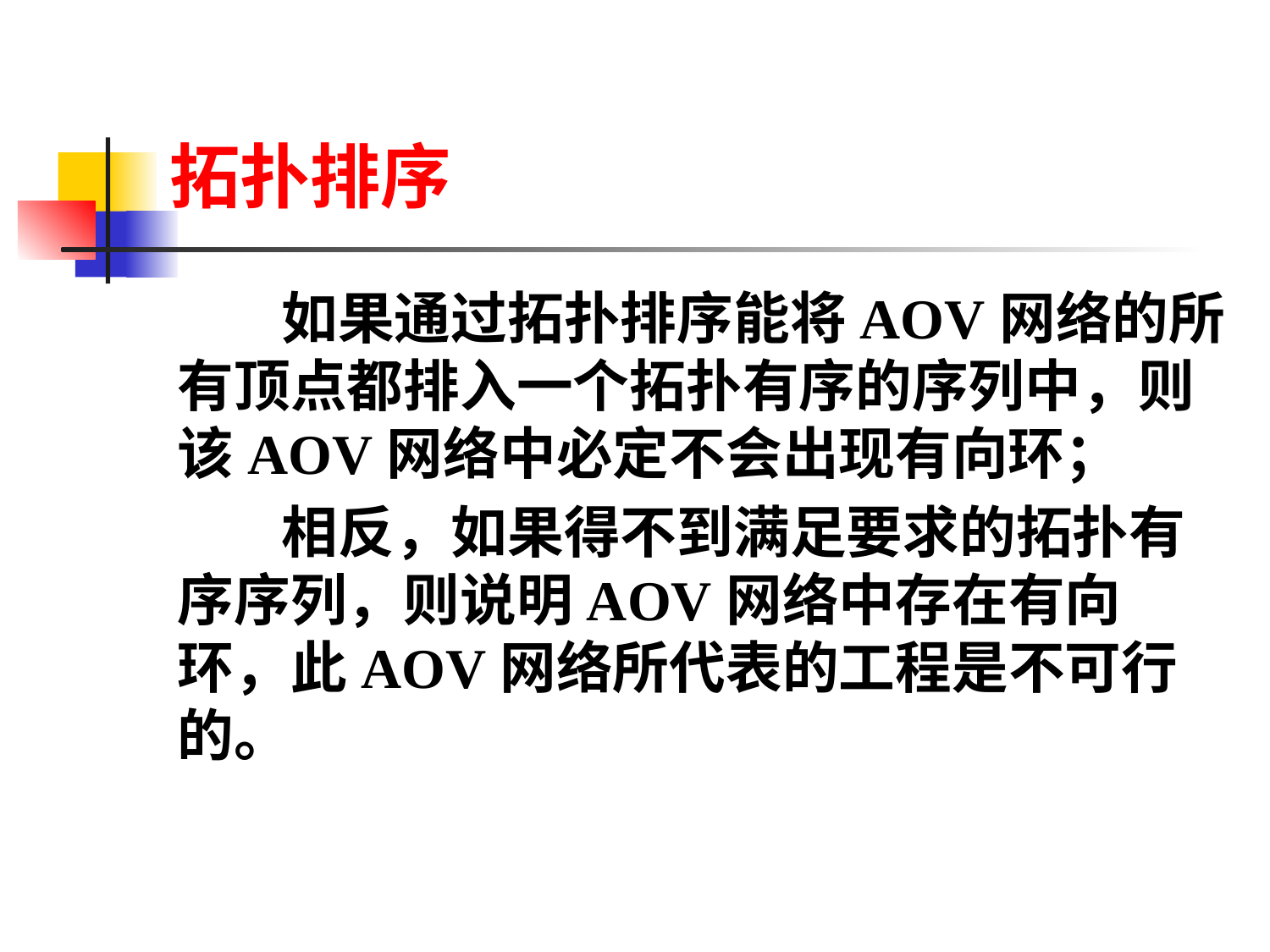

拓扑排序
       如果通过拓扑排序能将AOV网络的所有顶点都排入一个拓扑有序的序列中，则该AOV网络中必定不会出现有向环；
       相反，如果得不到满足要求的拓扑有序序列，则说明AOV网络中存在有向环，此AOV网络所代表的工程是不可行的。

127